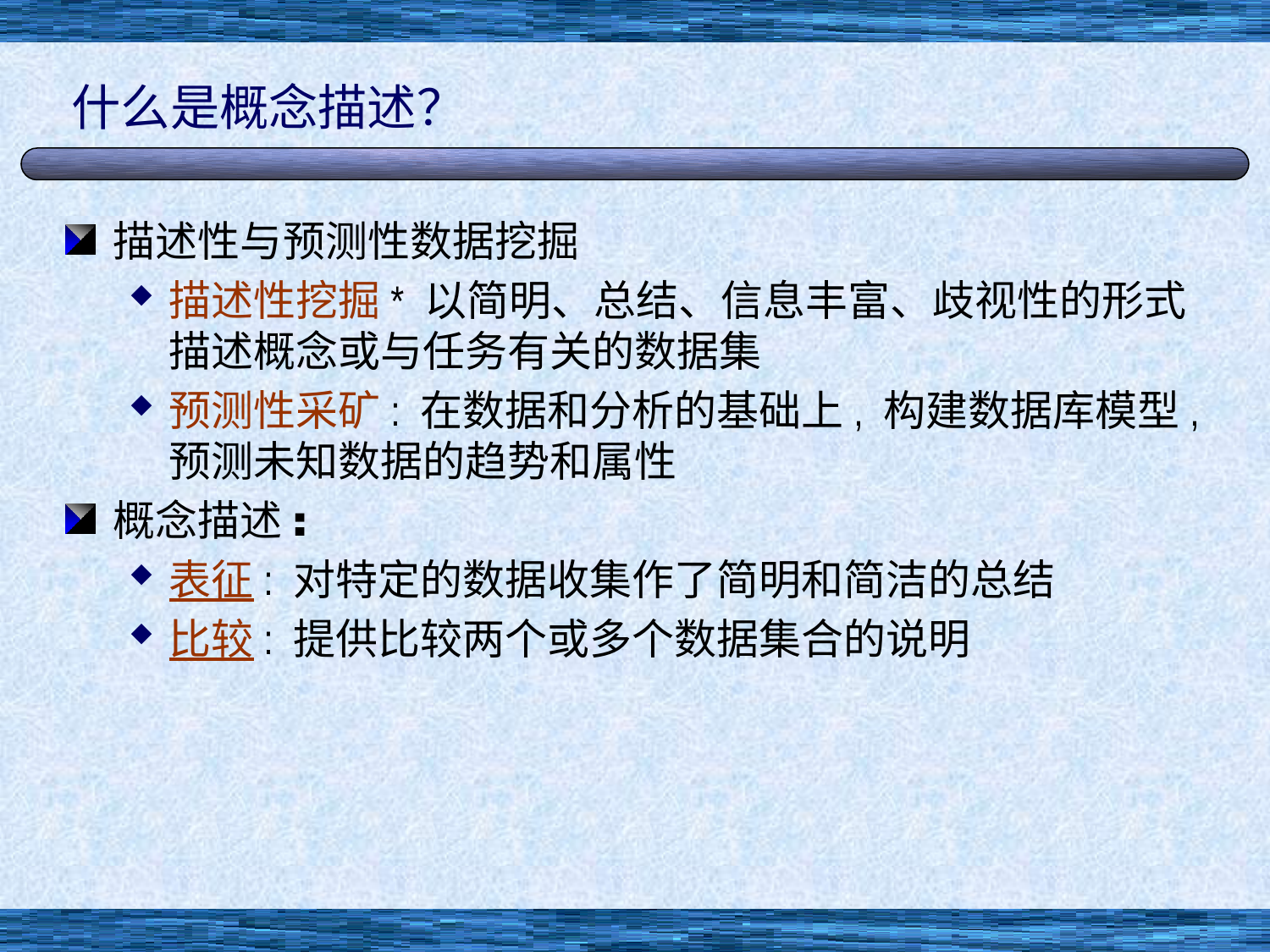

# 什么是概念描述？
描述性与预测性数据挖掘
描述性挖掘* 以简明、总结、信息丰富、歧视性的形式描述概念或与任务有关的数据集
预测性采矿: 在数据和分析的基础上, 构建数据库模型, 预测未知数据的趋势和属性
概念描述:
表征: 对特定的数据收集作了简明和简洁的总结
比较: 提供比较两个或多个数据集合的说明